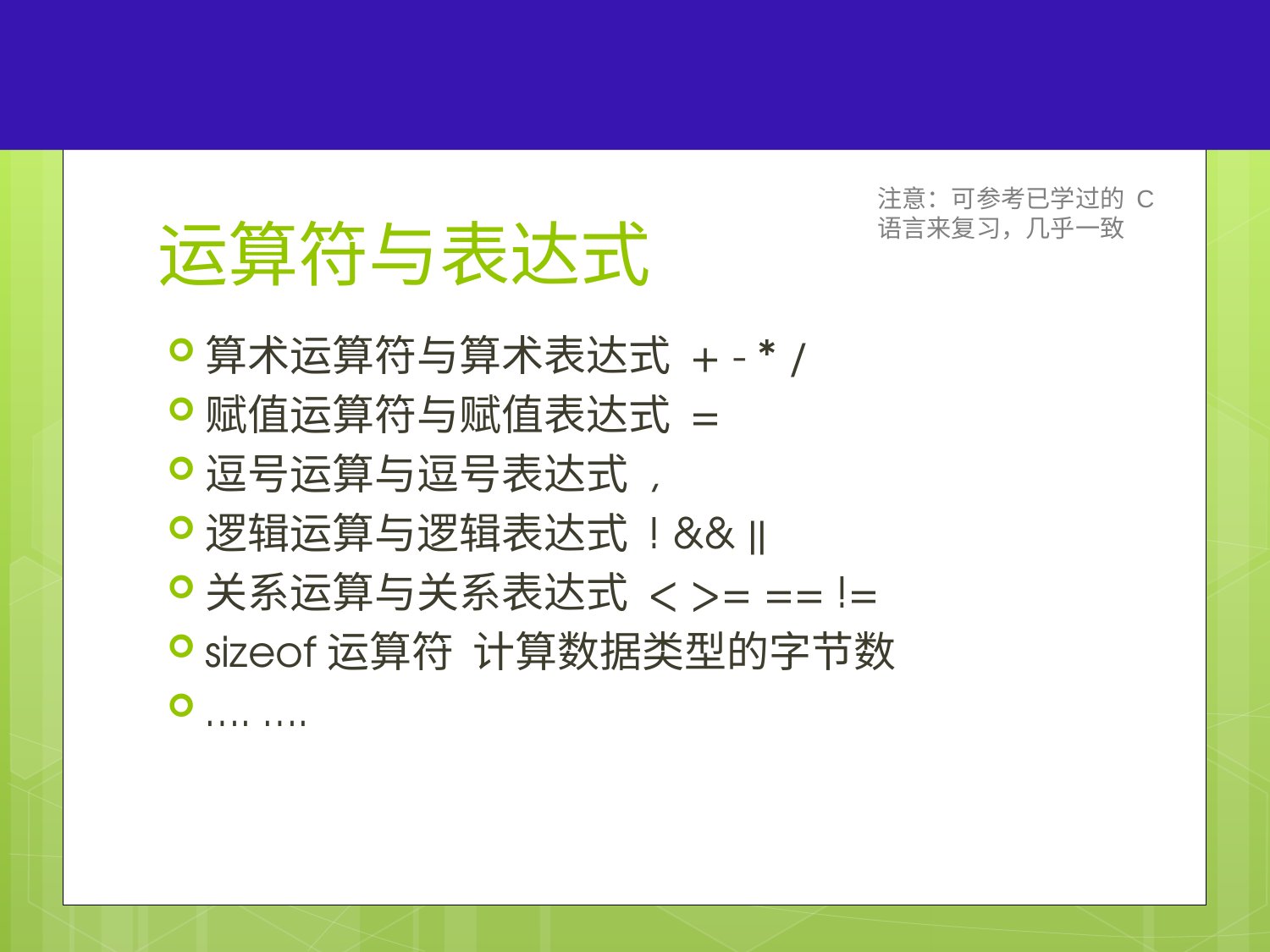

31
# 运算符与表达式
注意：可参考已学过的 C
语言来复习，几乎一致
算术运算符与算术表达式 + - * /
赋值运算符与赋值表达式 =
逗号运算与逗号表达式 ,
逻辑运算与逻辑表达式 ! && ||
关系运算与关系表达式 < >= == !=
sizeof运算符  计算数据类型的字节数
…. ….